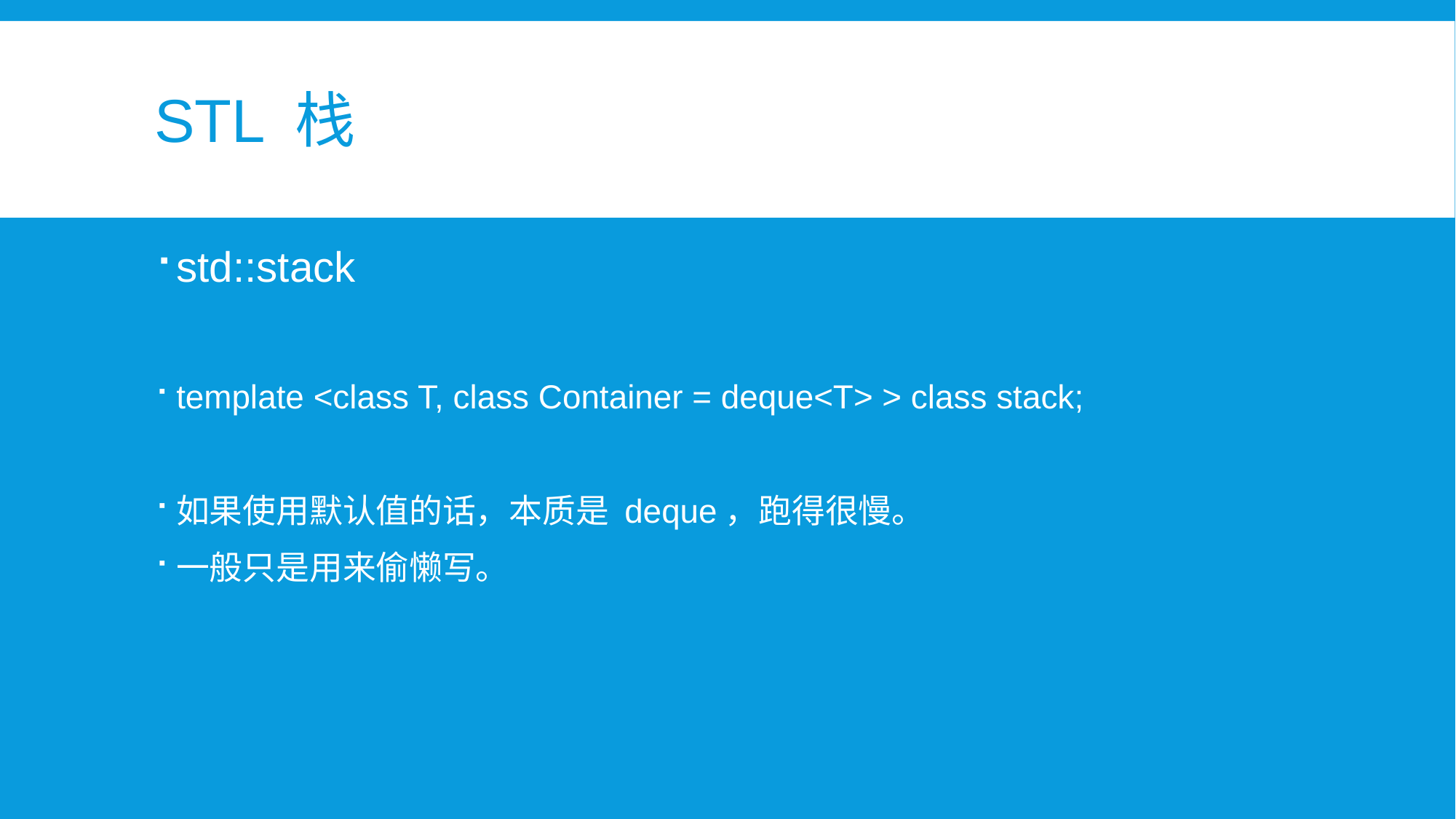

# STL 栈
std::stack

template <class T, class Container = deque<T> > class stack;

如果使用默认值的话，本质是 deque，跑得很慢。
一般只是用来偷懒写。